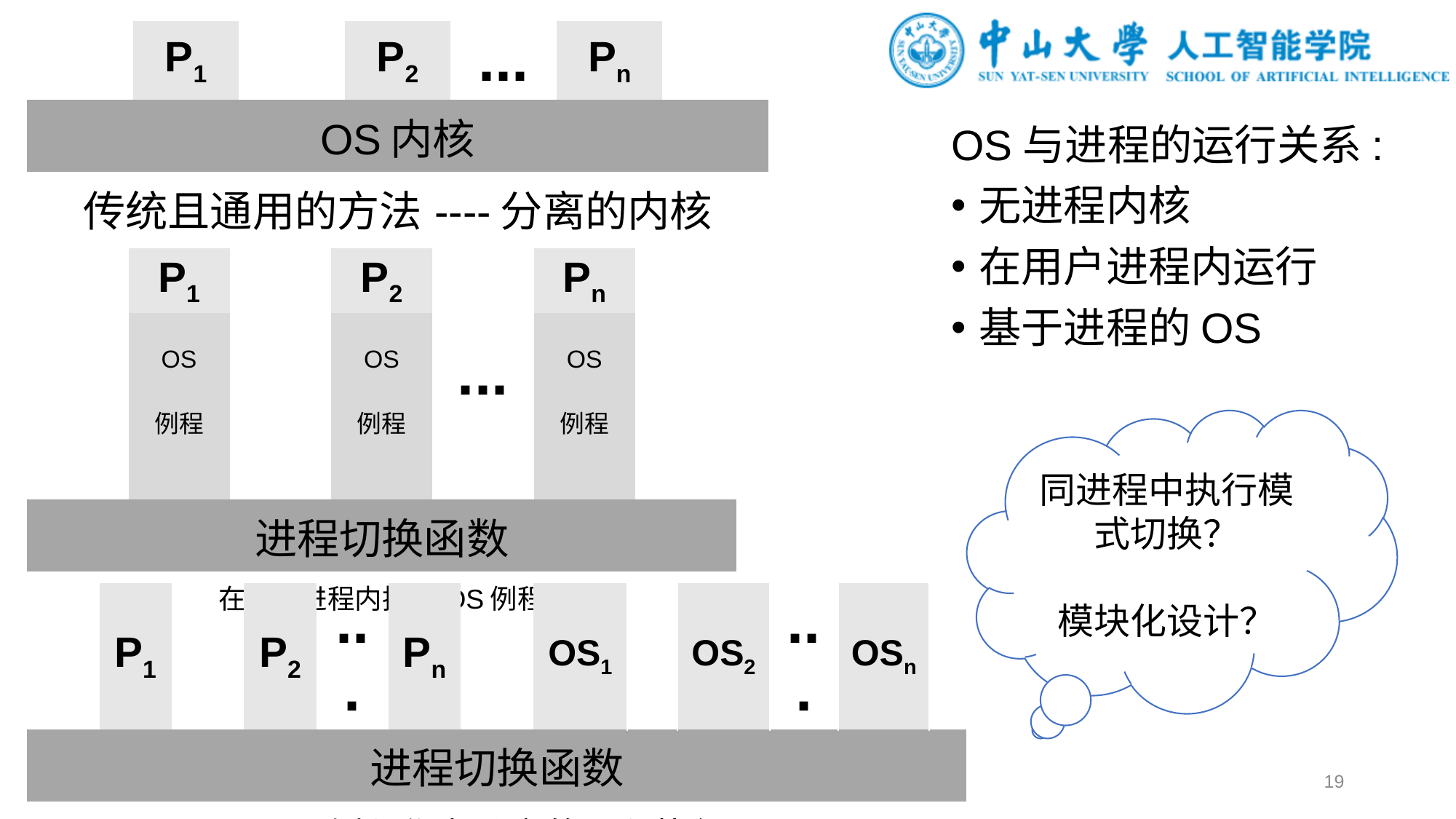

|  | P1 |  | P2 | ... | Pn |  |
| --- | --- | --- | --- | --- | --- | --- |
| OS内核 |  |  |  |  |  |  |
| 传统且通用的方法----分离的内核 |  |  |  |  |  |  |
OS与进程的运行关系:
无进程内核
在用户进程内运行
基于进程的OS
|  | P1 |  | P2 | ... | Pn |  |
| --- | --- | --- | --- | --- | --- | --- |
|  | OS 例程 |  | OS 例程 |  | OS 例程 |  |
| 进程切换函数 |  |  |  |  |  |  |
| 在用户进程内执行OS例程 |  |  |  |  |  |  |
同进程中执行模式切换？

模块化设计？
|  | P1 |  | P2 | ... | Pn |  | OS1 |  | OS2 | ... | OSn |  |
| --- | --- | --- | --- | --- | --- | --- | --- | --- | --- | --- | --- | --- |
| 进程切换函数 |  |  |  |  |  |  |  |  |  |  |  |  |
| OS例程作为分离的进程执行 |  |  |  |  |  |  |  |  |  |  |  |  |
19